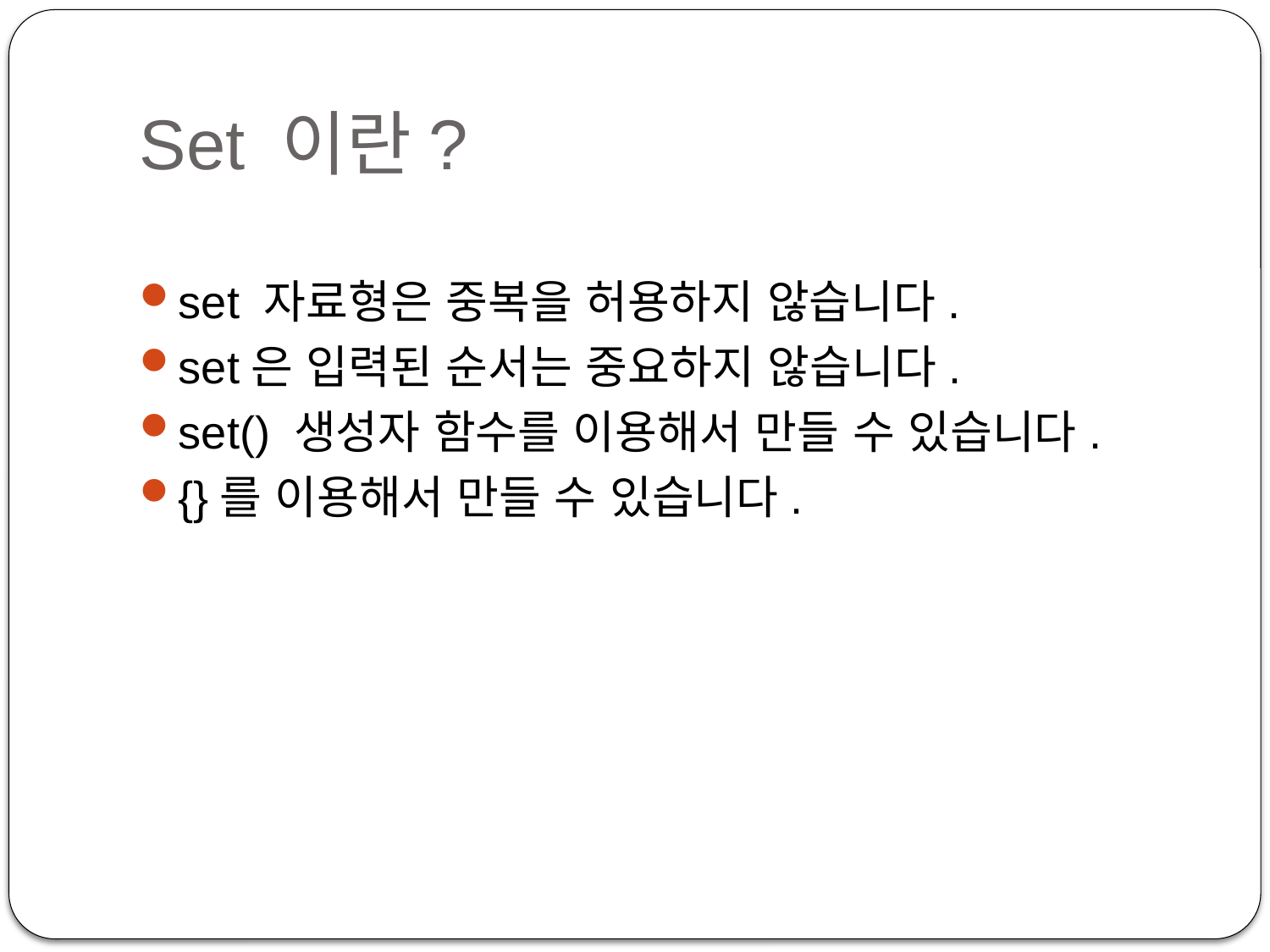

# Set 이란?

set 자료형은 중복을 허용하지 않습니다.
set은 입력된 순서는 중요하지 않습니다.
set() 생성자 함수를 이용해서 만들 수 있습니다.
{}를 이용해서 만들 수 있습니다.